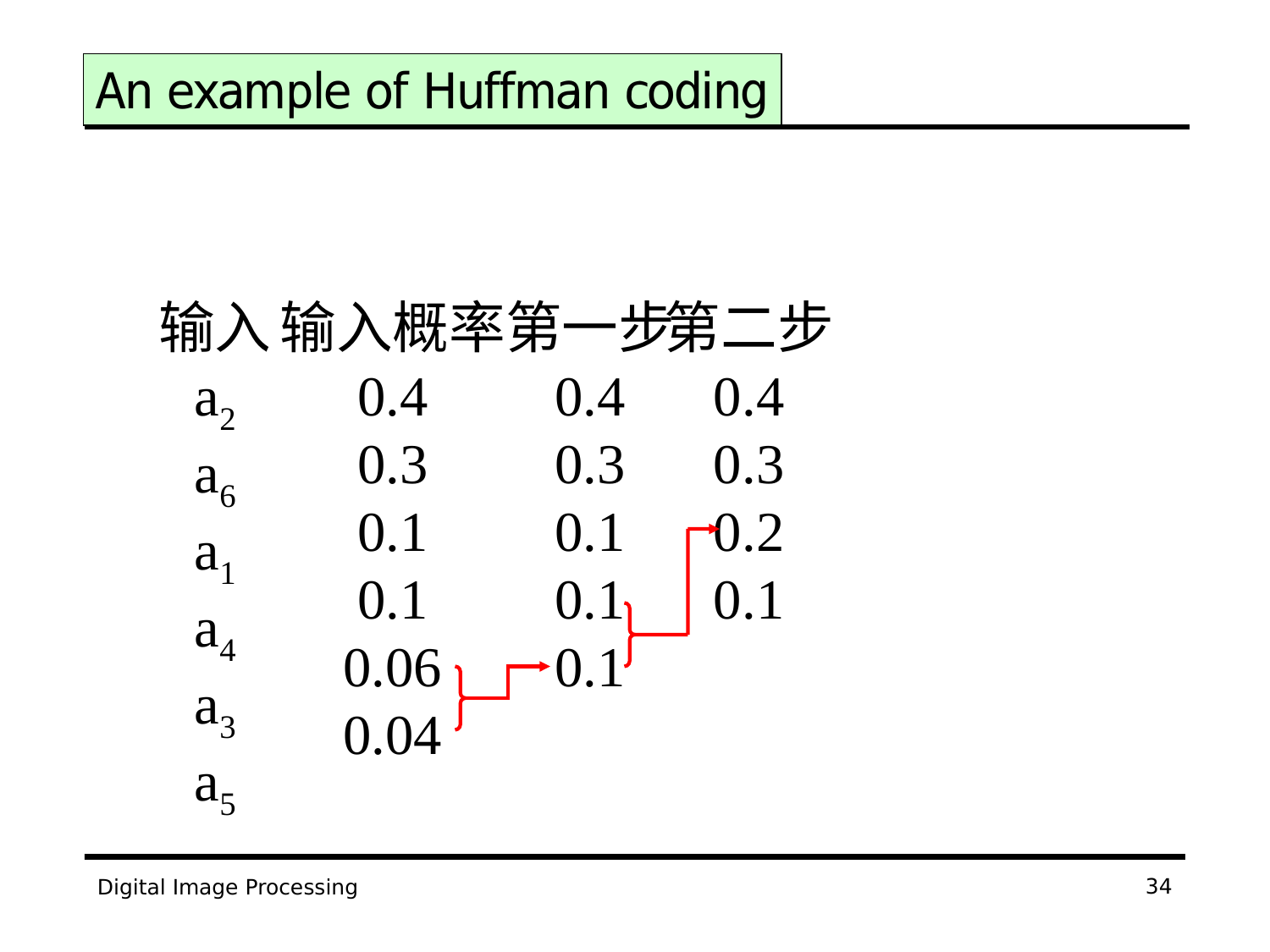

An example of Huffman coding
# Huffman编码
输入概率
0.4
0.3
0.1
0.1
0.06
0.04
第一步
0.4
0.3
0.1
0.1
0.1
第二步
0.4
0.3
0.2
0.1
输入
a2
a6
a1
a4
a3
a5

34
Digital Image Processing